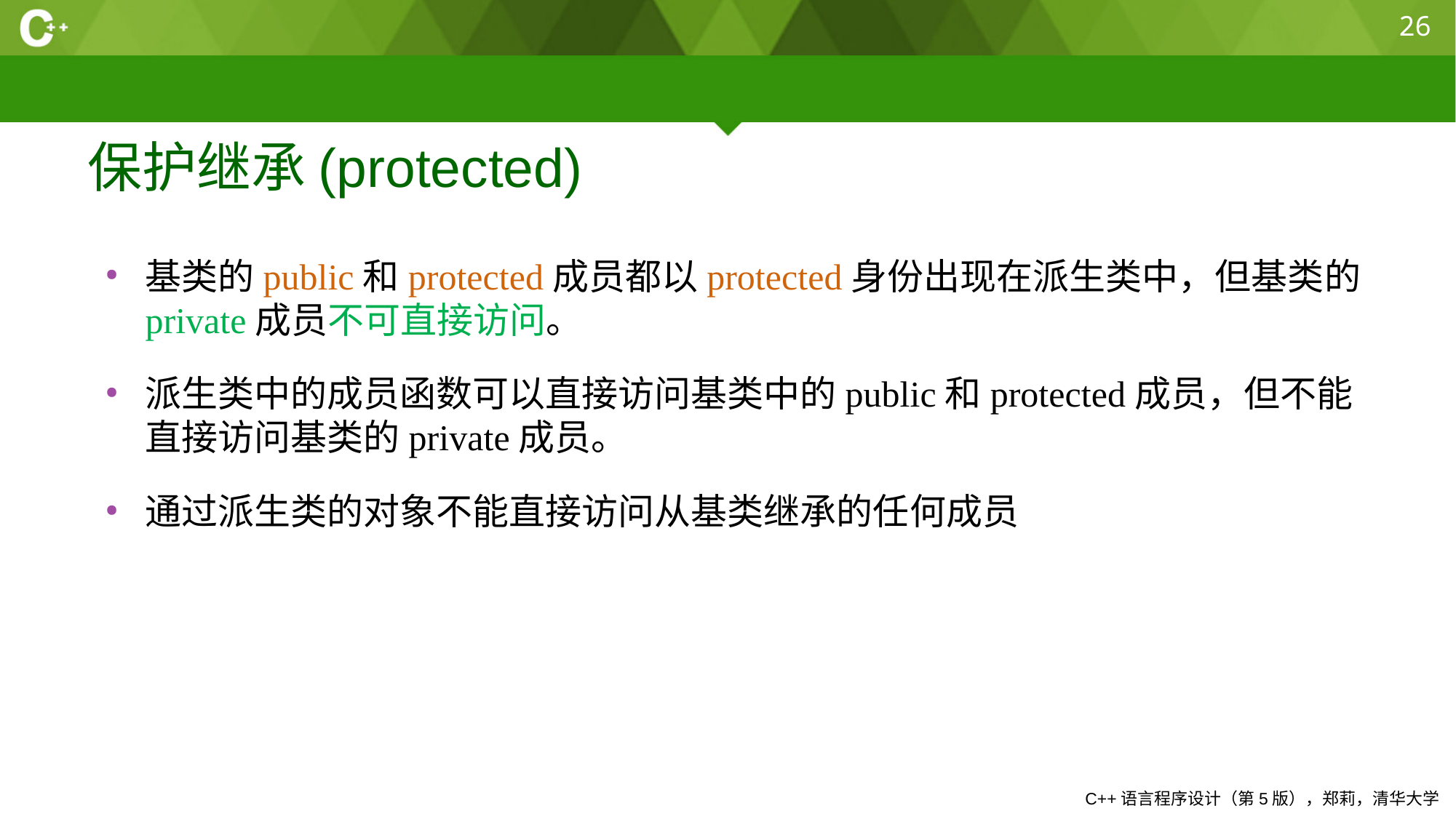

26
# 保护继承(protected)
基类的public和protected成员都以protected身份出现在派生类中，但基类的private成员不可直接访问。
派生类中的成员函数可以直接访问基类中的public和protected成员，但不能直接访问基类的private成员。
通过派生类的对象不能直接访问从基类继承的任何成员